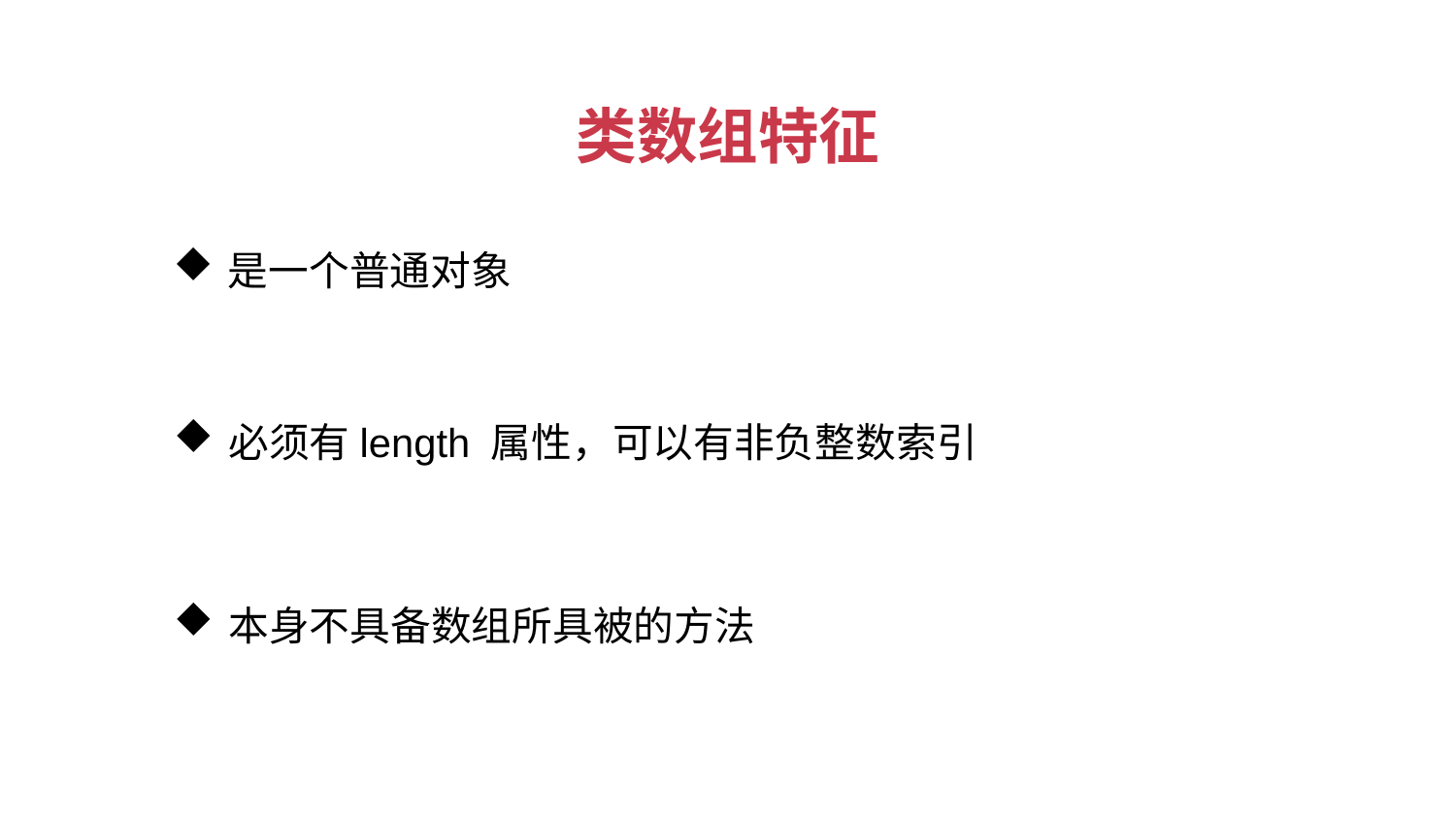

类数组特征
是一个普通对象
必须有length 属性，可以有非负整数索引
本身不具备数组所具被的方法